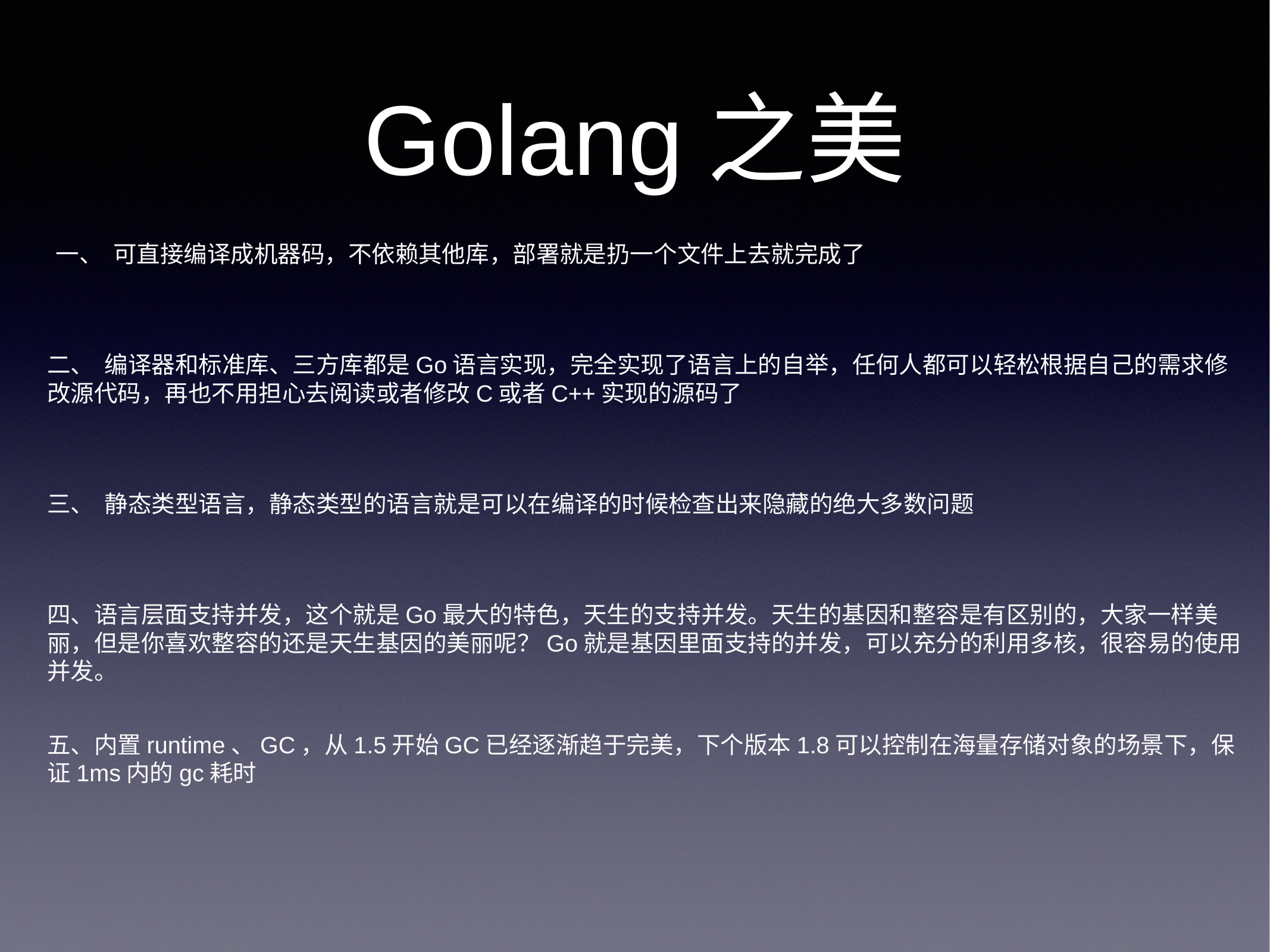

# Golang之美
 一、  可直接编译成机器码，不依赖其他库，部署就是扔一个文件上去就完成了

二、  编译器和标准库、三方库都是Go语言实现，完全实现了语言上的自举，任何人都可以轻松根据自己的需求修改源代码，再也不用担心去阅读或者修改C或者C++实现的源码了

三、  静态类型语言，静态类型的语言就是可以在编译的时候检查出来隐藏的绝大多数问题

四、语言层面支持并发，这个就是Go最大的特色，天生的支持并发。天生的基因和整容是有区别的，大家一样美丽，但是你喜欢整容的还是天生基因的美丽呢？Go就是基因里面支持的并发，可以充分的利用多核，很容易的使用并发。

五、内置runtime、GC，从1.5开始GC已经逐渐趋于完美，下个版本1.8可以控制在海量存储对象的场景下，保证1ms内的gc耗时